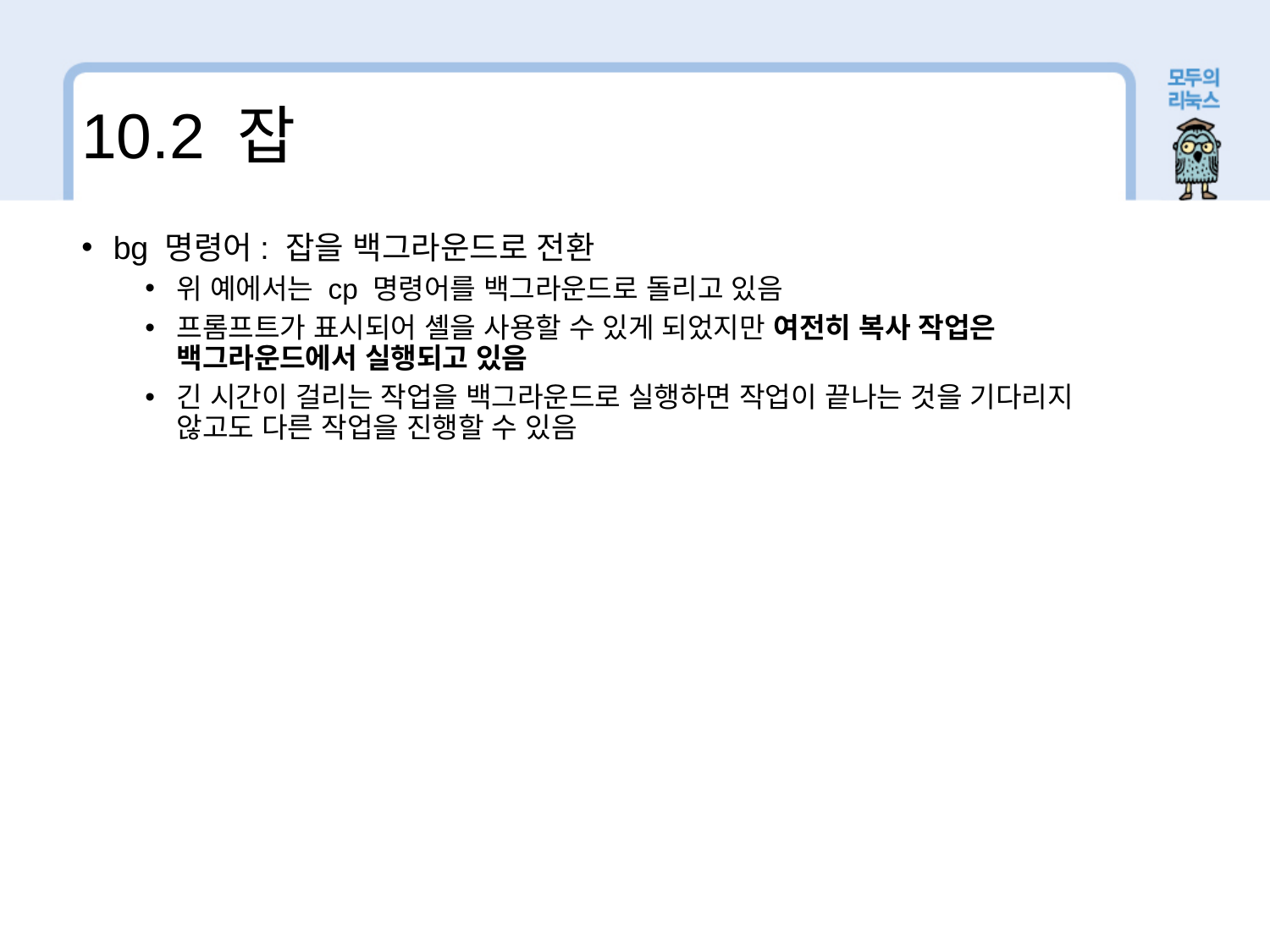

10.2 잡
bg 명령어: 잡을 백그라운드로 전환
위 예에서는 cp 명령어를 백그라운드로 돌리고 있음
프롬프트가 표시되어 셸을 사용할 수 있게 되었지만 여전히 복사 작업은 백그라운드에서 실행되고 있음
긴 시간이 걸리는 작업을 백그라운드로 실행하면 작업이 끝나는 것을 기다리지 않고도 다른 작업을 진행할 수 있음